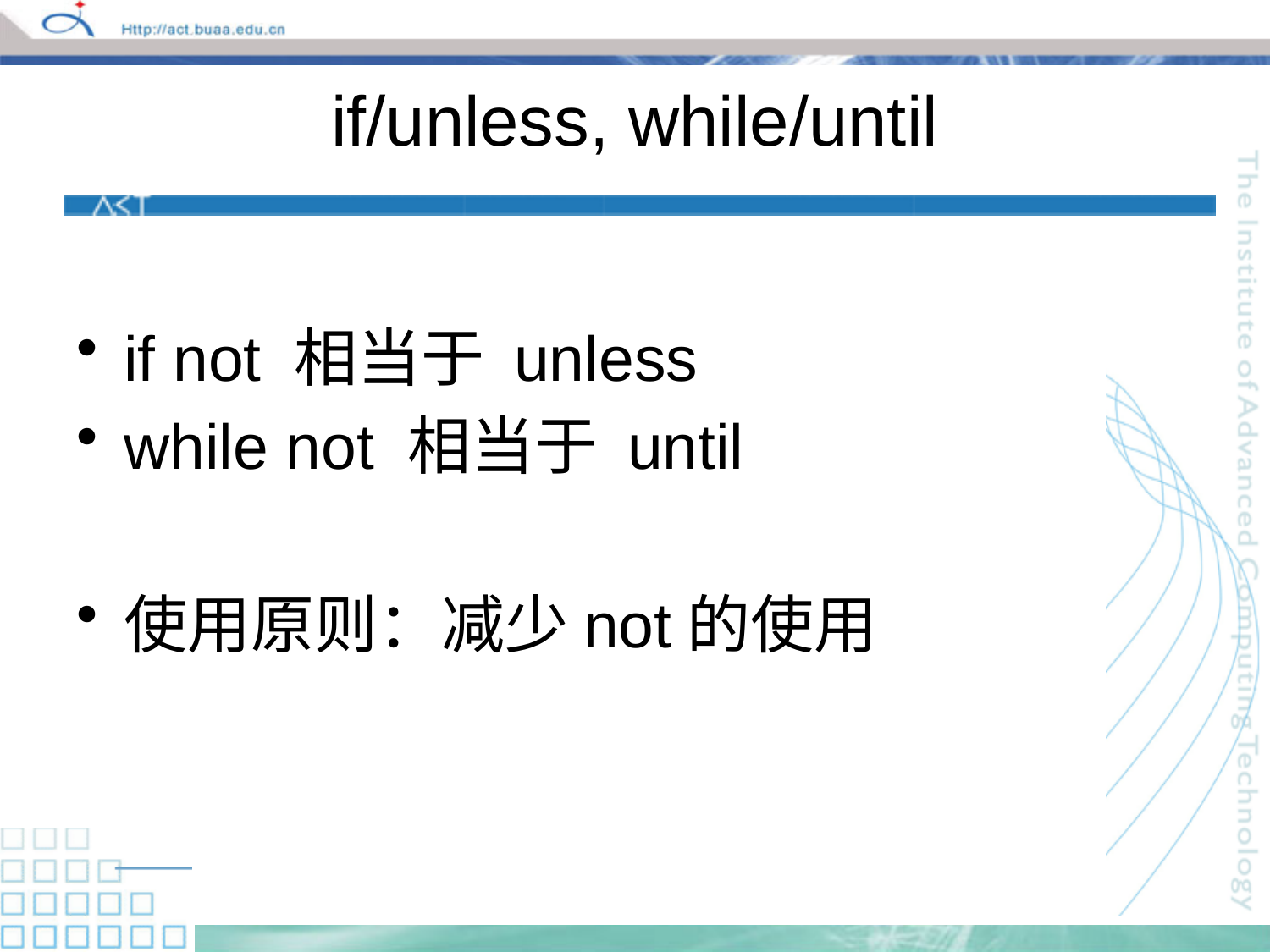

# if/unless, while/until

if not 相当于 unless
while not 相当于 until

使用原则：减少not的使用